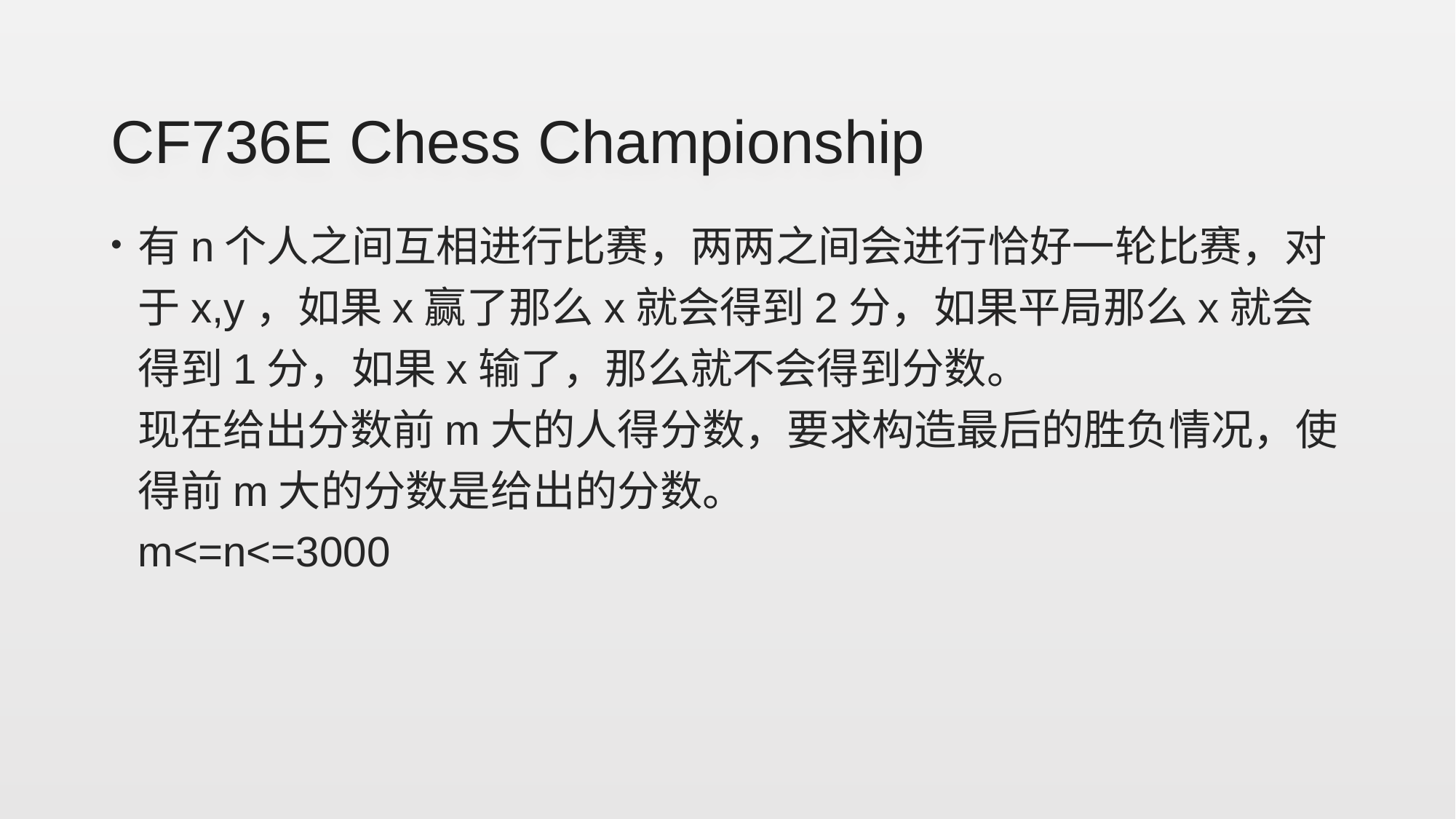

# CF736E Chess Championship
有n个人之间互相进行比赛，两两之间会进行恰好一轮比赛，对于x,y，如果x赢了那么x就会得到2分，如果平局那么x就会得到1分，如果x输了，那么就不会得到分数。
现在给出分数前m大的人得分数，要求构造最后的胜负情况，使得前m大的分数是给出的分数。
m<=n<=3000